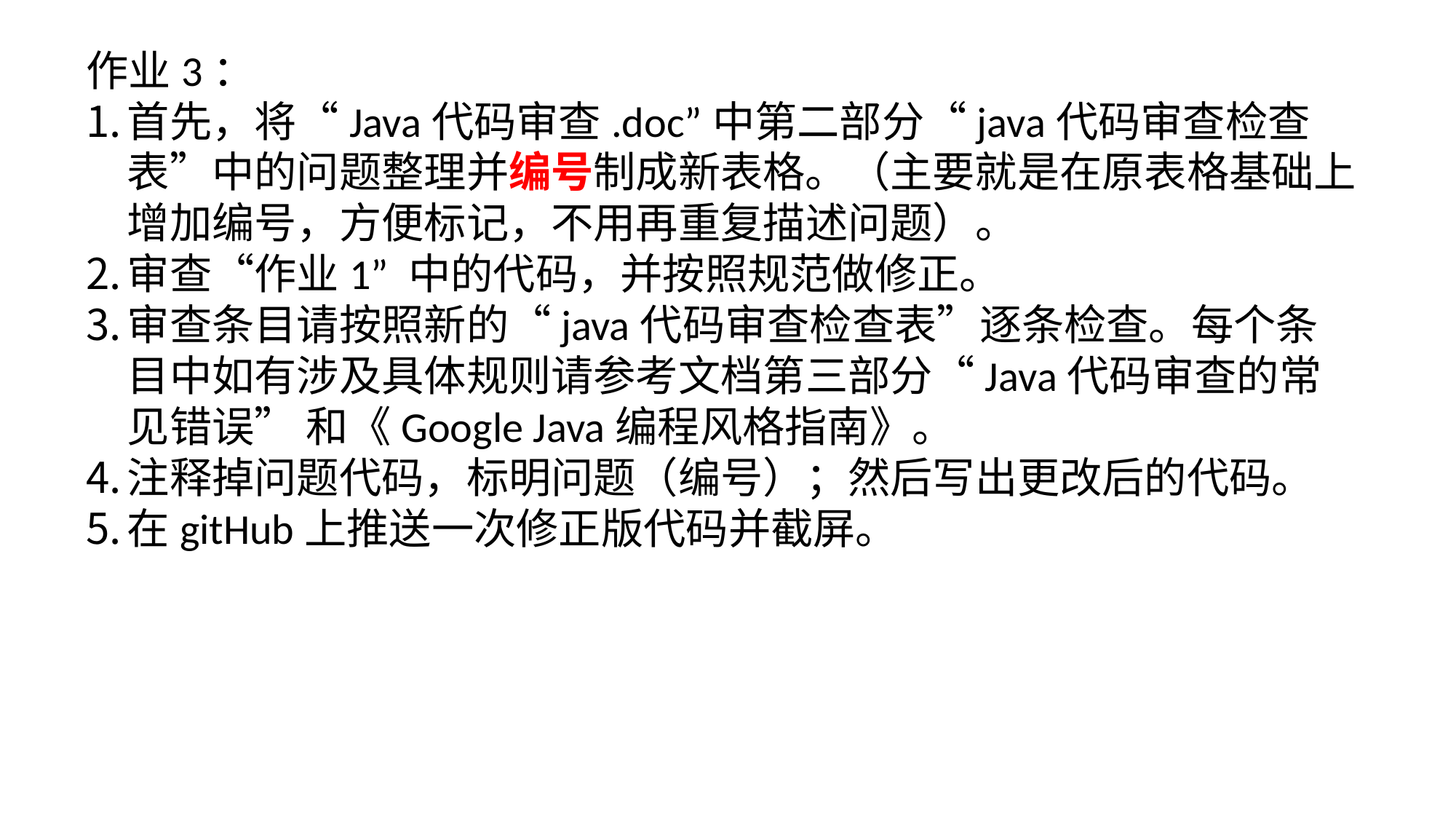

作业3：
首先，将“Java代码审查.doc”中第二部分“java代码审查检查表”中的问题整理并编号制成新表格。（主要就是在原表格基础上增加编号，方便标记，不用再重复描述问题）。
审查“作业1” 中的代码，并按照规范做修正。
审查条目请按照新的“java代码审查检查表”逐条检查。每个条目中如有涉及具体规则请参考文档第三部分“Java代码审查的常见错误” 和《Google Java编程风格指南》。
注释掉问题代码，标明问题（编号）；然后写出更改后的代码。
在gitHub上推送一次修正版代码并截屏。